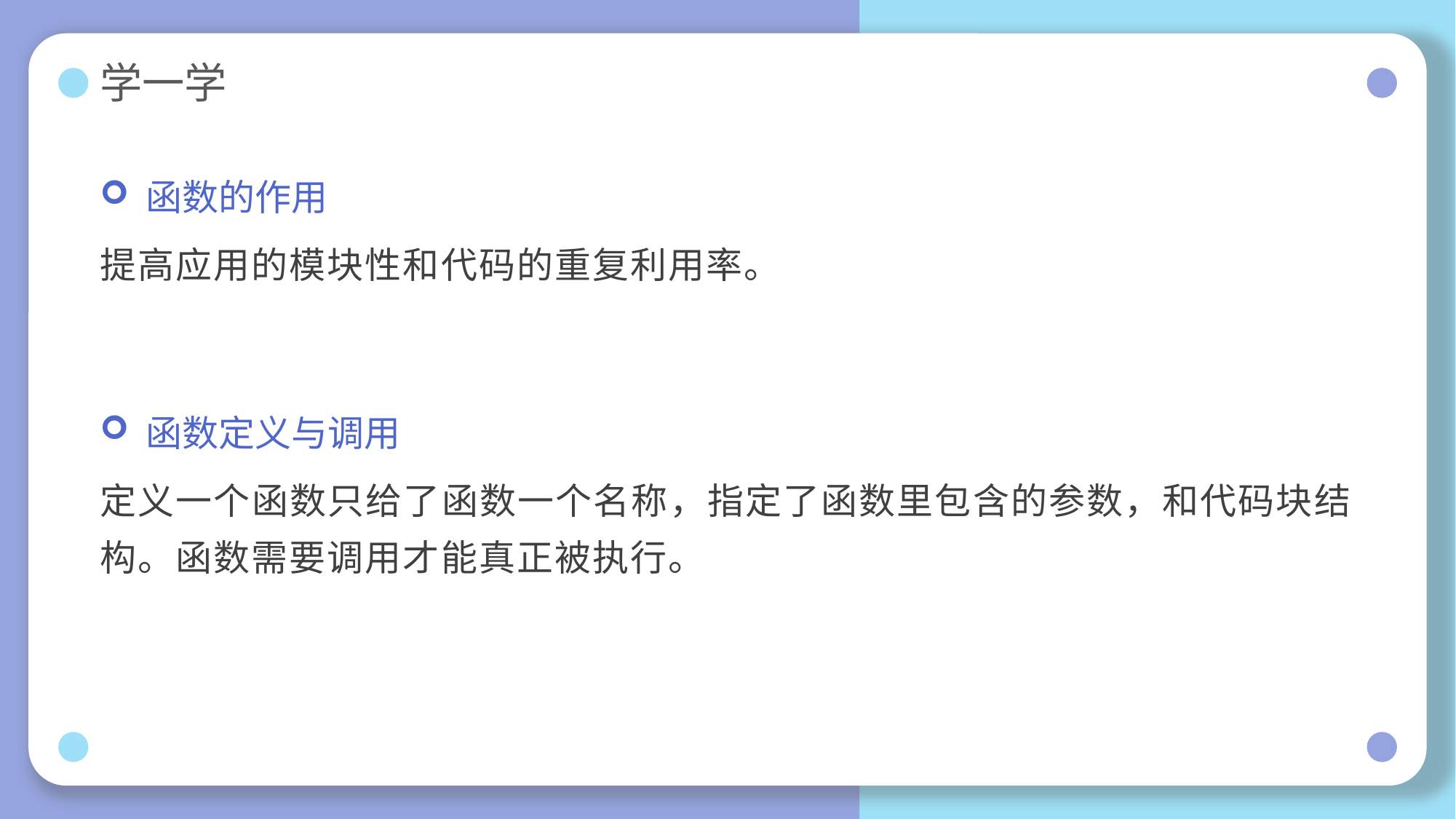

# 学一学
 函数的作用
提高应用的模块性和代码的重复利用率。
 函数定义与调用
定义一个函数只给了函数一个名称，指定了函数里包含的参数，和代码块结构。函数需要调用才能真正被执行。